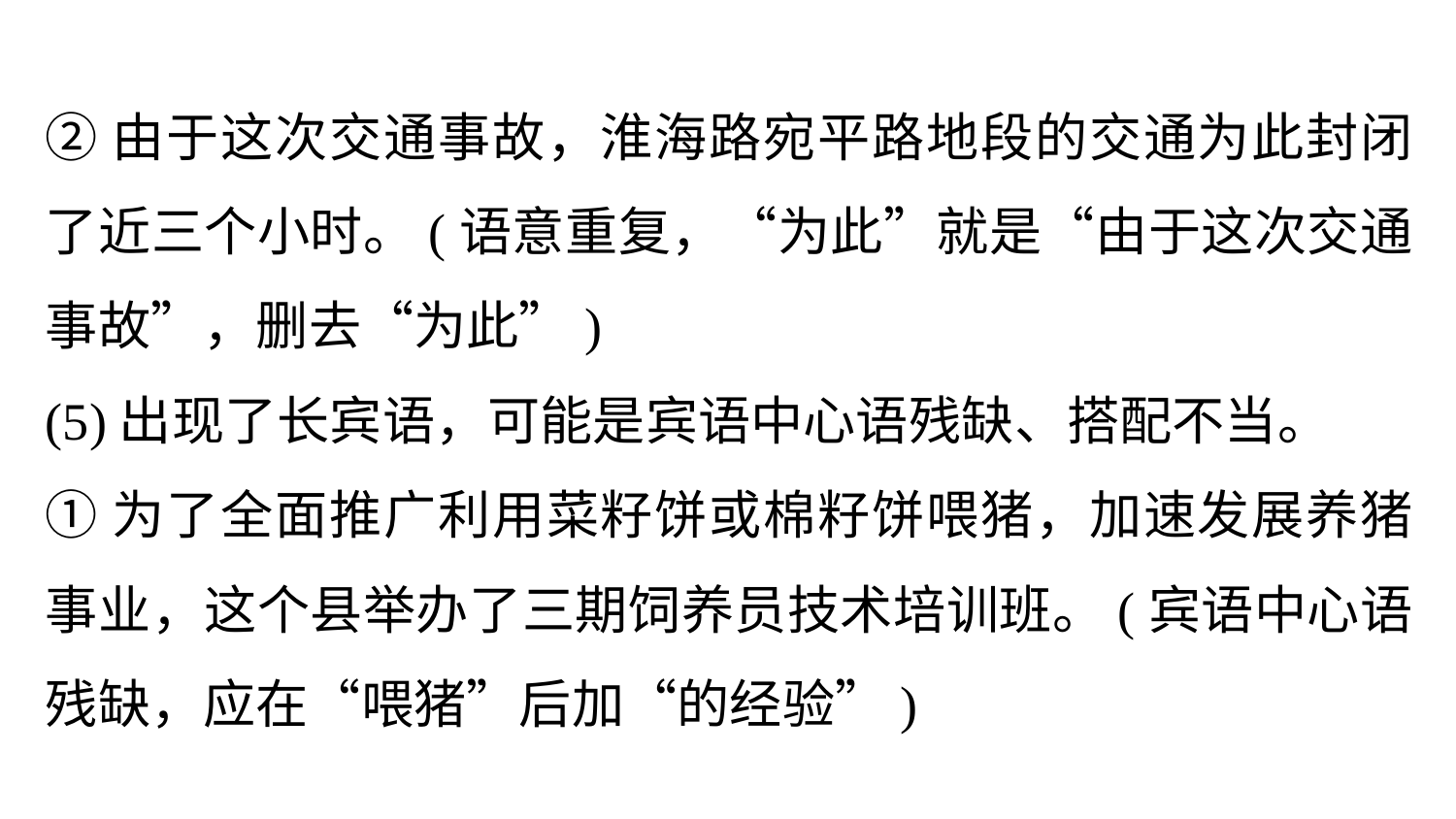

②由于这次交通事故，淮海路宛平路地段的交通为此封闭了近三个小时。(语意重复，“为此”就是“由于这次交通事故”，删去“为此”)
(5)出现了长宾语，可能是宾语中心语残缺、搭配不当。
①为了全面推广利用菜籽饼或棉籽饼喂猪，加速发展养猪事业，这个县举办了三期饲养员技术培训班。(宾语中心语残缺，应在“喂猪”后加“的经验”)